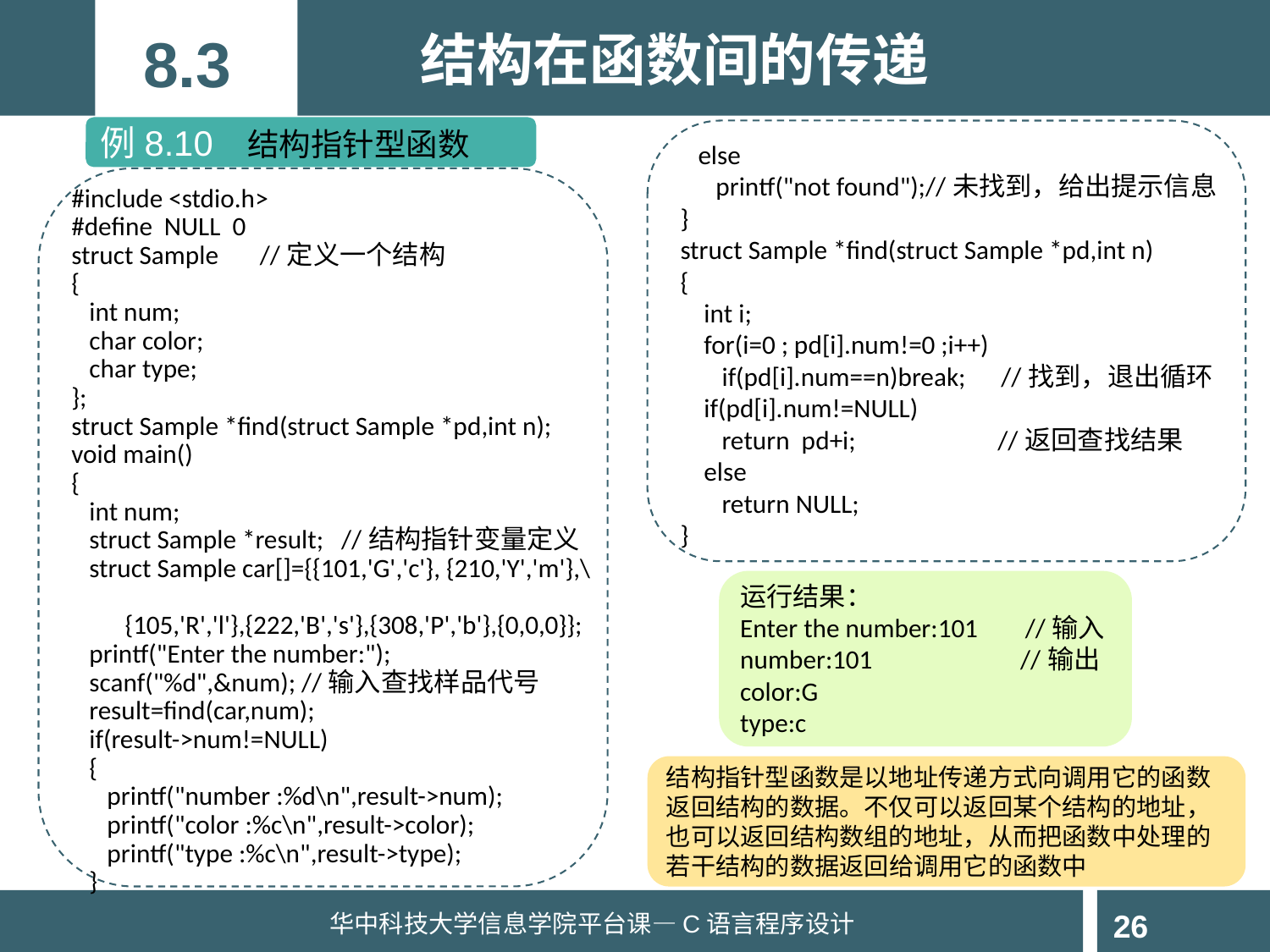

结构在函数间的传递
8.3
例8.10   结构指针型函数

   else
      printf("not found");//未找到，给出提示信息
}
struct Sample *find(struct Sample *pd,int n)
{
    int i;
    for(i=0 ; pd[i].num!=0 ;i++)
       if(pd[i].num==n)break;      //找到，退出循环
    if(pd[i].num!=NULL)
       return  pd+i;                        //返回查找结果
    else
       return NULL;
}

#include <stdio.h>
#define  NULL  0
struct Sample       //定义一个结构
{
   int num;
   char color;
   char type;
};
struct Sample *find(struct Sample *pd,int n);    void main()
{
   int num;
   struct Sample *result;   //结构指针变量定义
   struct Sample car[]={{101,'G','c'}, {210,'Y','m'},\
         {105,'R','l'},{222,'B','s'},{308,'P','b'},{0,0,0}};
   printf("Enter the number:");
   scanf("%d",&num); //输入查找样品代号
   result=find(car,num);
   if(result->num!=NULL)
   {
      printf("number :%d\n",result->num);
      printf("color :%c\n",result->color);
      printf("type :%c\n",result->type);
   }
运行结果：
Enter the number:101        //输入
number:101                         //输出
color:G
type:c
结构指针型函数是以地址传递方式向调用它的函数返回结构的数据。不仅可以返回某个结构的地址，也可以返回结构数组的地址，从而把函数中处理的若干结构的数据返回给调用它的函数中